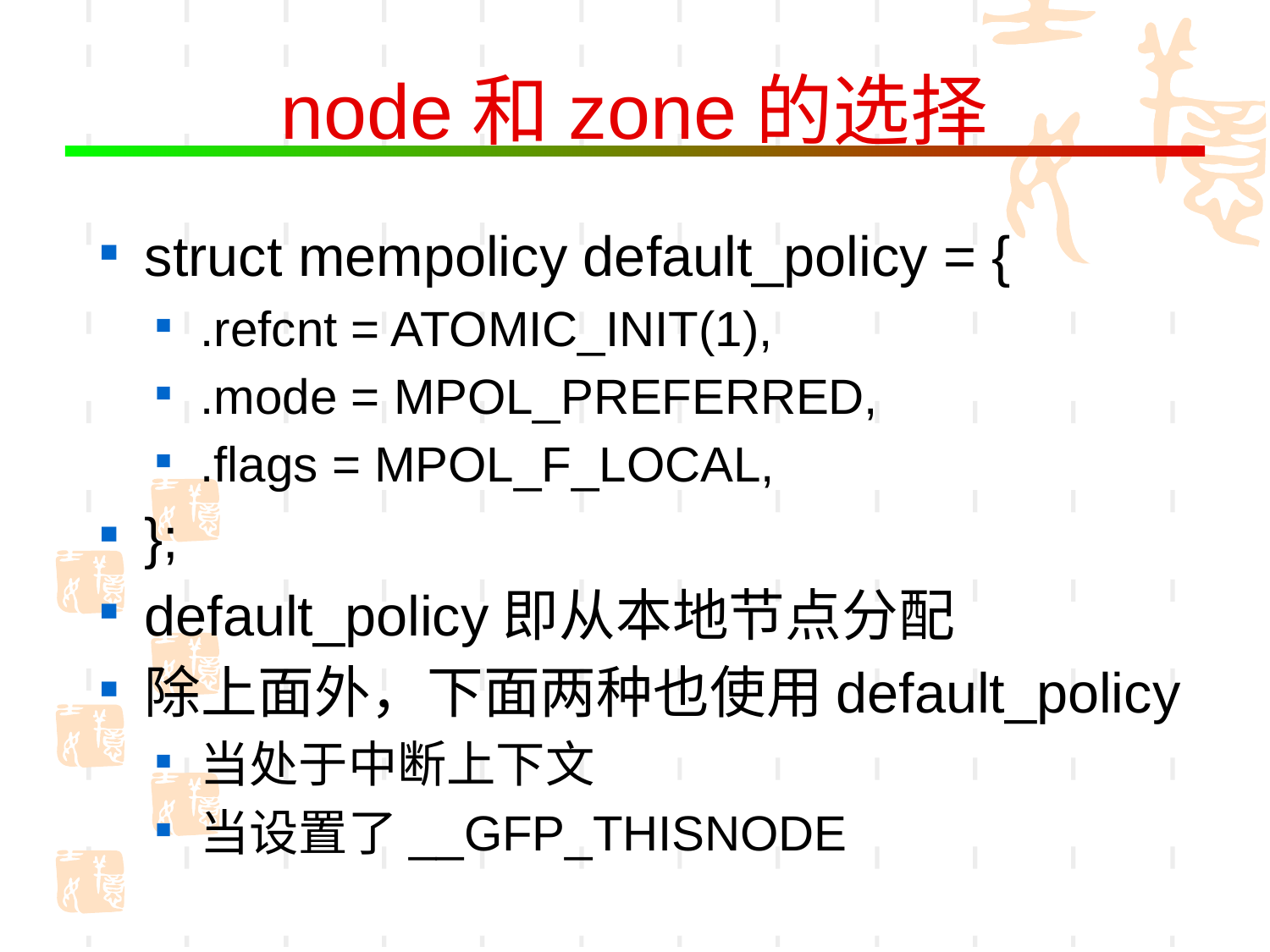

# node和zone的选择
struct mempolicy default_policy = {
.refcnt = ATOMIC_INIT(1),
.mode = MPOL_PREFERRED,
.flags = MPOL_F_LOCAL,
};
default_policy即从本地节点分配
除上面外，下面两种也使用default_policy
当处于中断上下文
当设置了__GFP_THISNODE